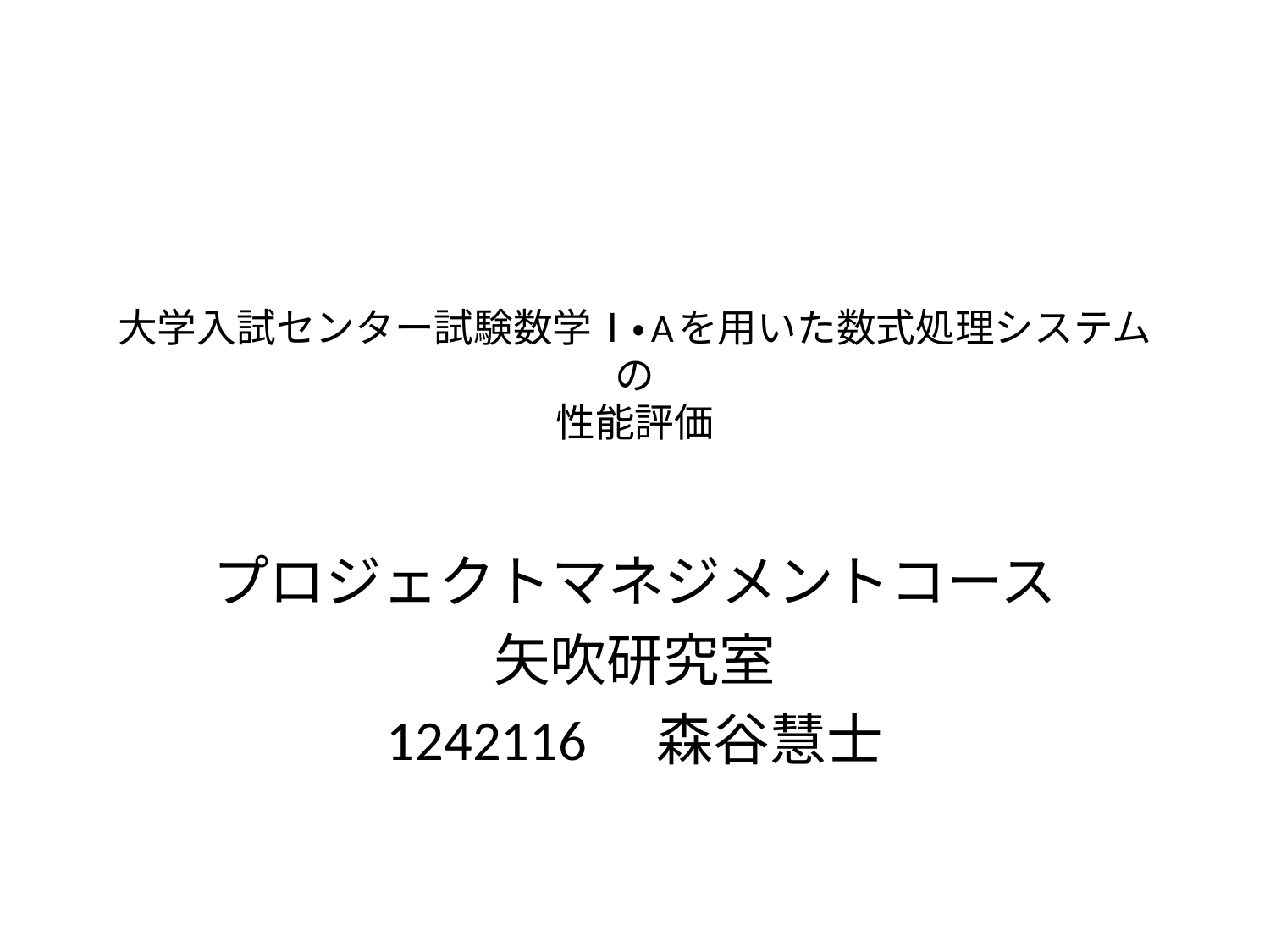

# 大学入試センター試験数学Ⅰ・Aを用いた数式処理システムの 性能評価
プロジェクトマネジメントコース
矢吹研究室
1242116　森谷慧士